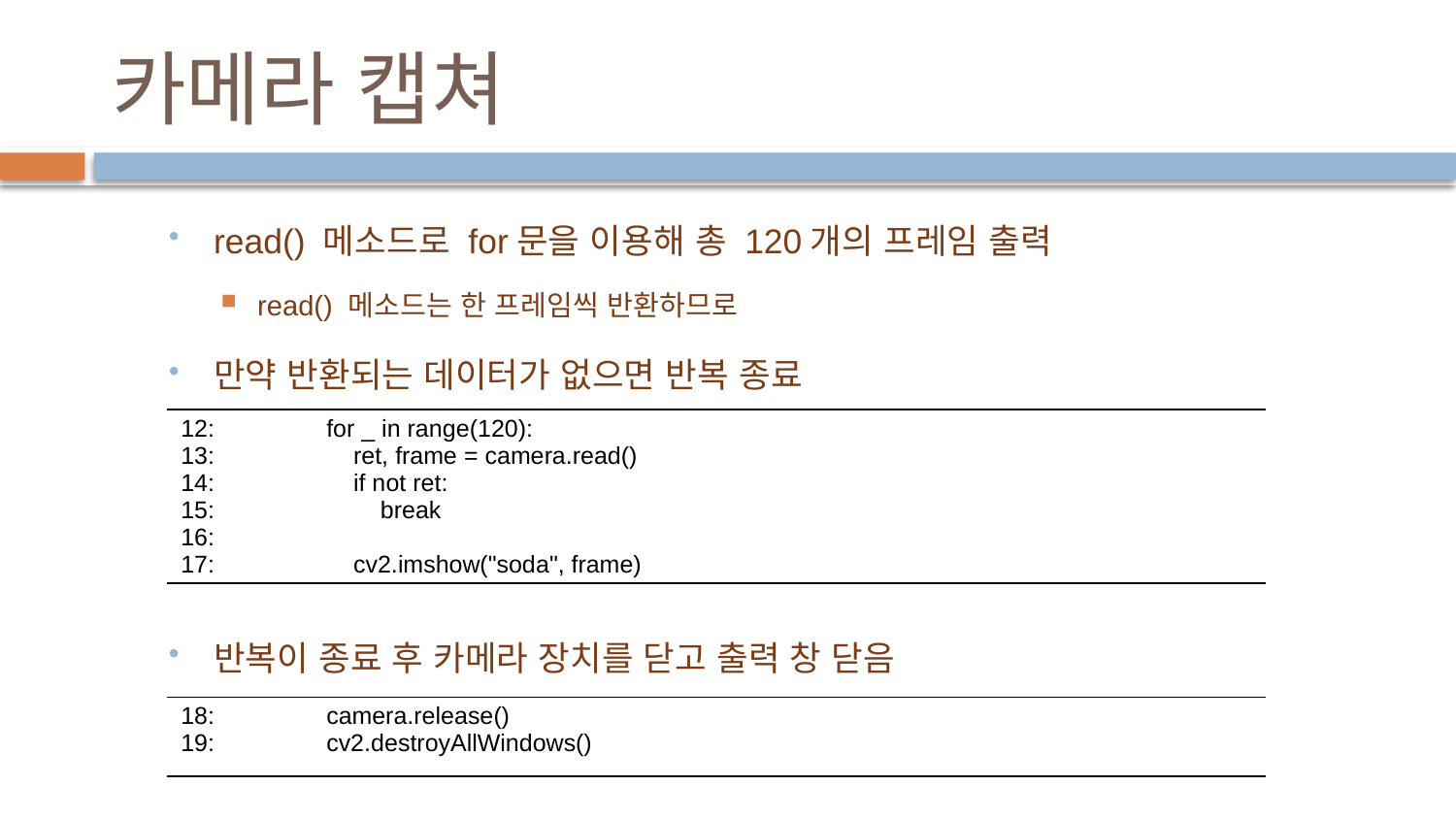

# 카메라 캡쳐
read() 메소드로 for문을 이용해 총 120개의 프레임 출력
read() 메소드는 한 프레임씩 반환하므로
만약 반환되는 데이터가 없으면 반복 종료

반복이 종료 후 카메라 장치를 닫고 출력 창 닫음
| 12: for \_ in range(120): 13: ret, frame = camera.read() 14: if not ret: 15: break 16: 17: cv2.imshow("soda", frame) |
| --- |
| 18: camera.release() 19: cv2.destroyAllWindows() |
| --- |